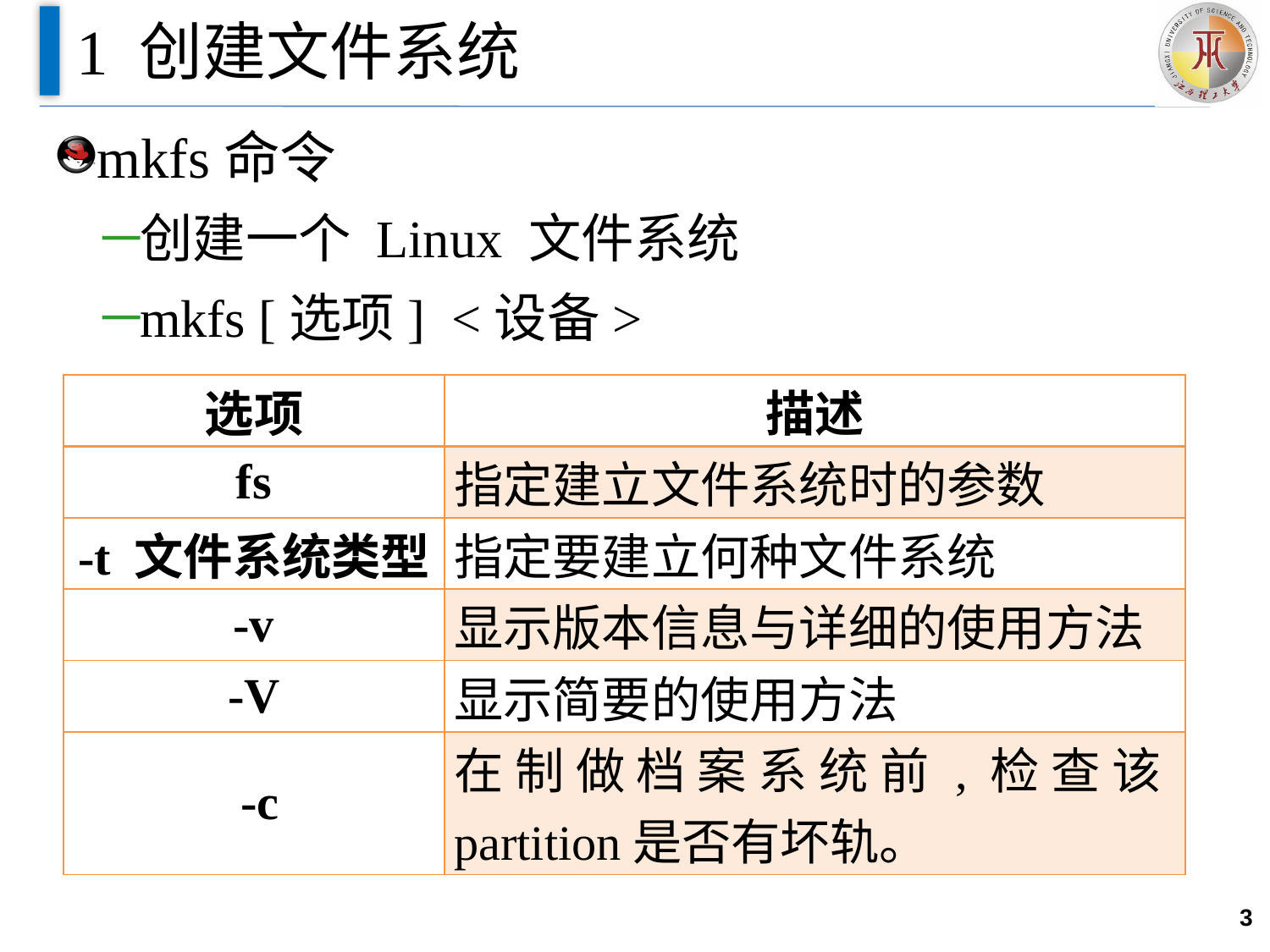

# 1 创建文件系统
mkfs命令
创建一个 Linux 文件系统
mkfs [选项]  <设备>
| 选项 | 描述 |
| --- | --- |
| fs | 指定建立文件系统时的参数 |
| -t 文件系统类型 | 指定要建立何种文件系统 |
| -v | 显示版本信息与详细的使用方法 |
| -V | 显示简要的使用方法 |
| -c | 在制做档案系统前,检查该partition是否有坏轨。 |
3